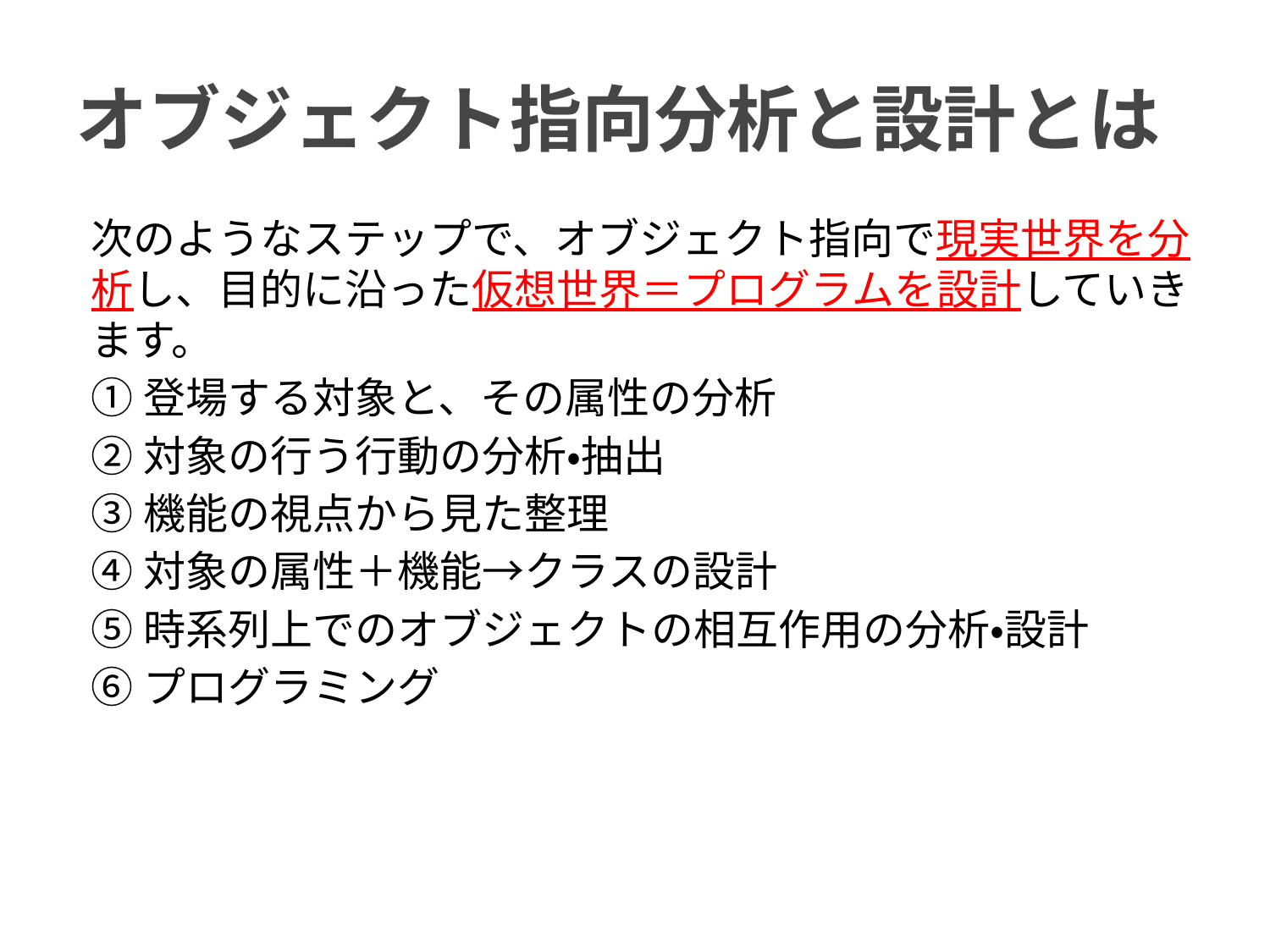

# オブジェクト指向分析と設計とは
次のようなステップで、オブジェクト指向で現実世界を分析し、目的に沿った仮想世界＝プログラムを設計していきます。
①登場する対象と、その属性の分析
②対象の行う行動の分析・抽出
③機能の視点から見た整理
④対象の属性＋機能→クラスの設計
⑤時系列上でのオブジェクトの相互作用の分析・設計
⑥プログラミング